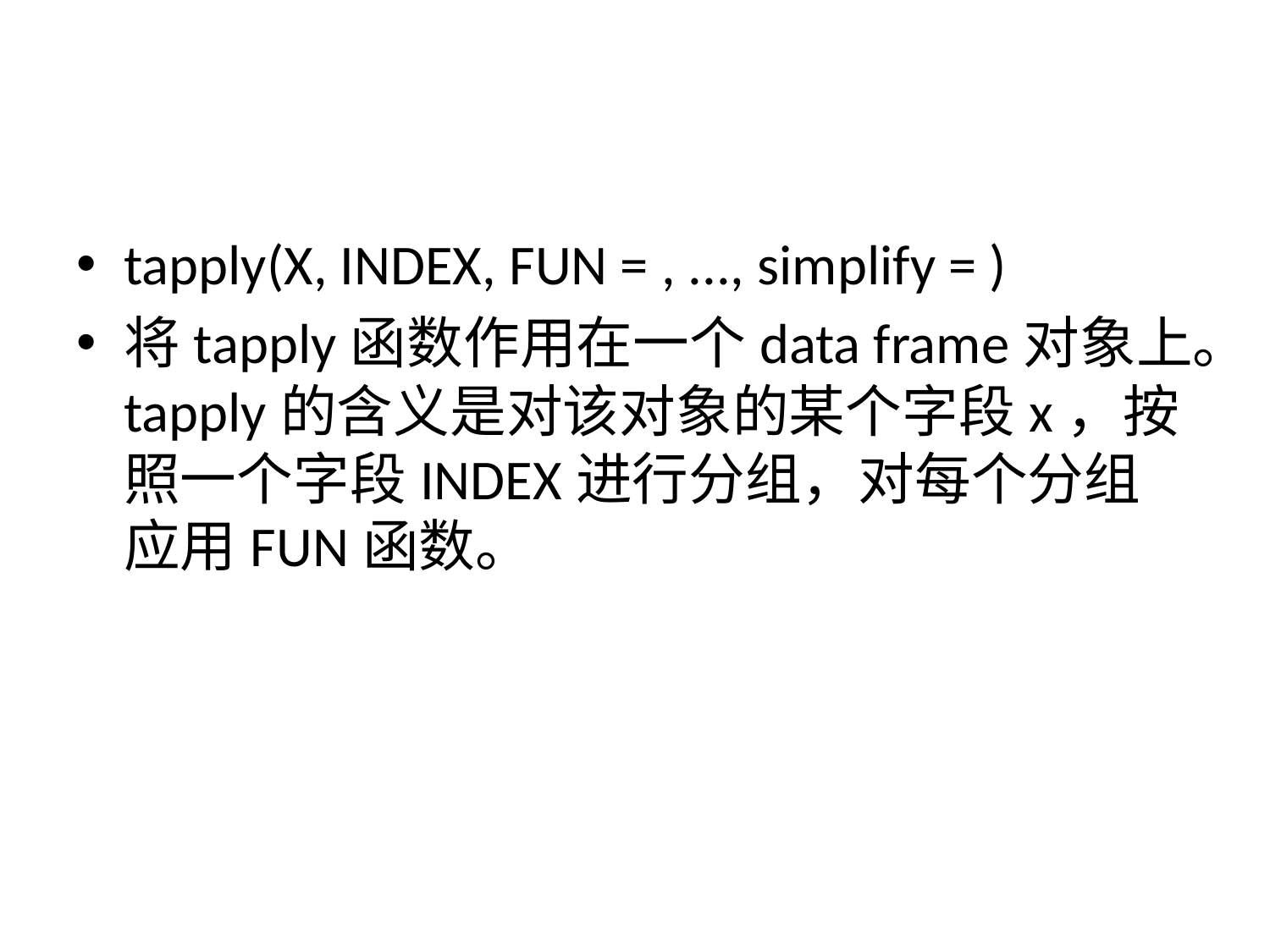

#
tapply(X, INDEX, FUN = , ..., simplify = )
将tapply函数作用在一个data frame对象上。tapply的含义是对该对象的某个字段x，按照一个字段INDEX进行分组，对每个分组应用FUN函数。